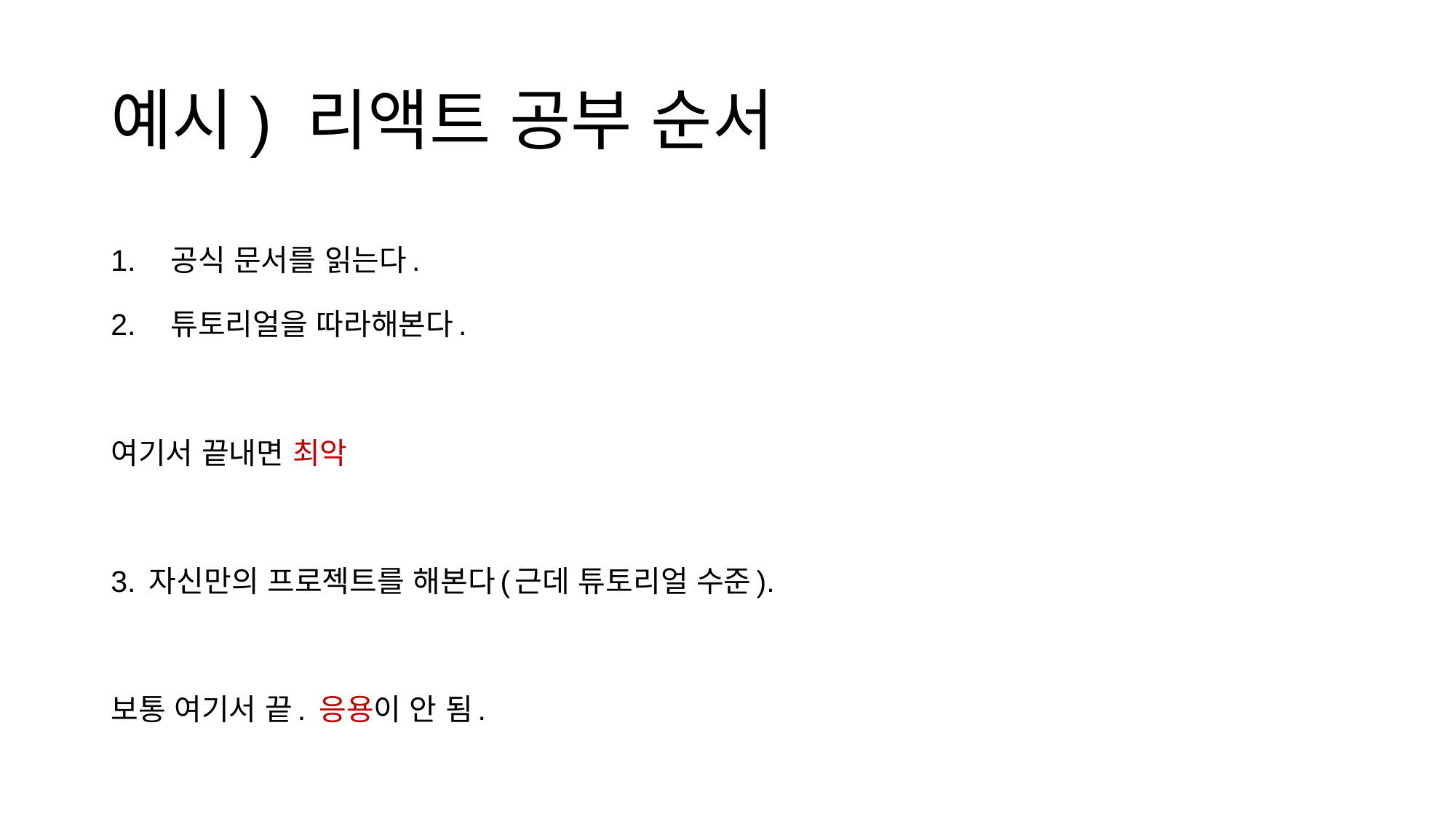

# 예시) 리액트 공부 순서
공식 문서를 읽는다.
튜토리얼을 따라해본다.

여기서 끝내면 최악

3. 자신만의 프로젝트를 해본다(근데 튜토리얼 수준).

보통 여기서 끝. 응용이 안 됨.